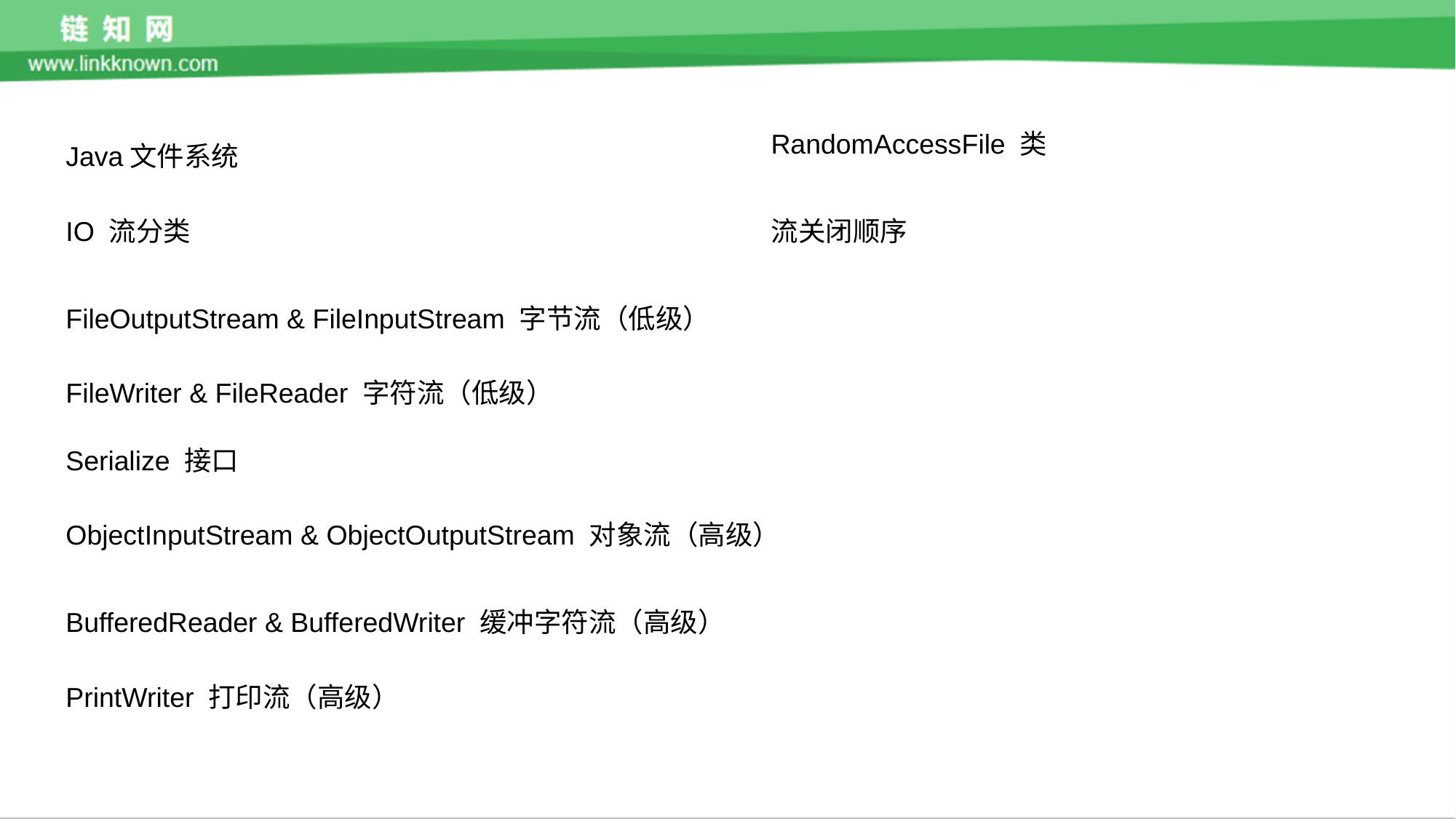

RandomAccessFile 类
Java文件系统
IO 流分类
流关闭顺序
FileOutputStream & FileInputStream 字节流（低级）
FileWriter & FileReader 字符流（低级）
Serialize 接口
ObjectInputStream & ObjectOutputStream 对象流（高级）
BufferedReader & BufferedWriter 缓冲字符流（高级）
PrintWriter 打印流（高级）